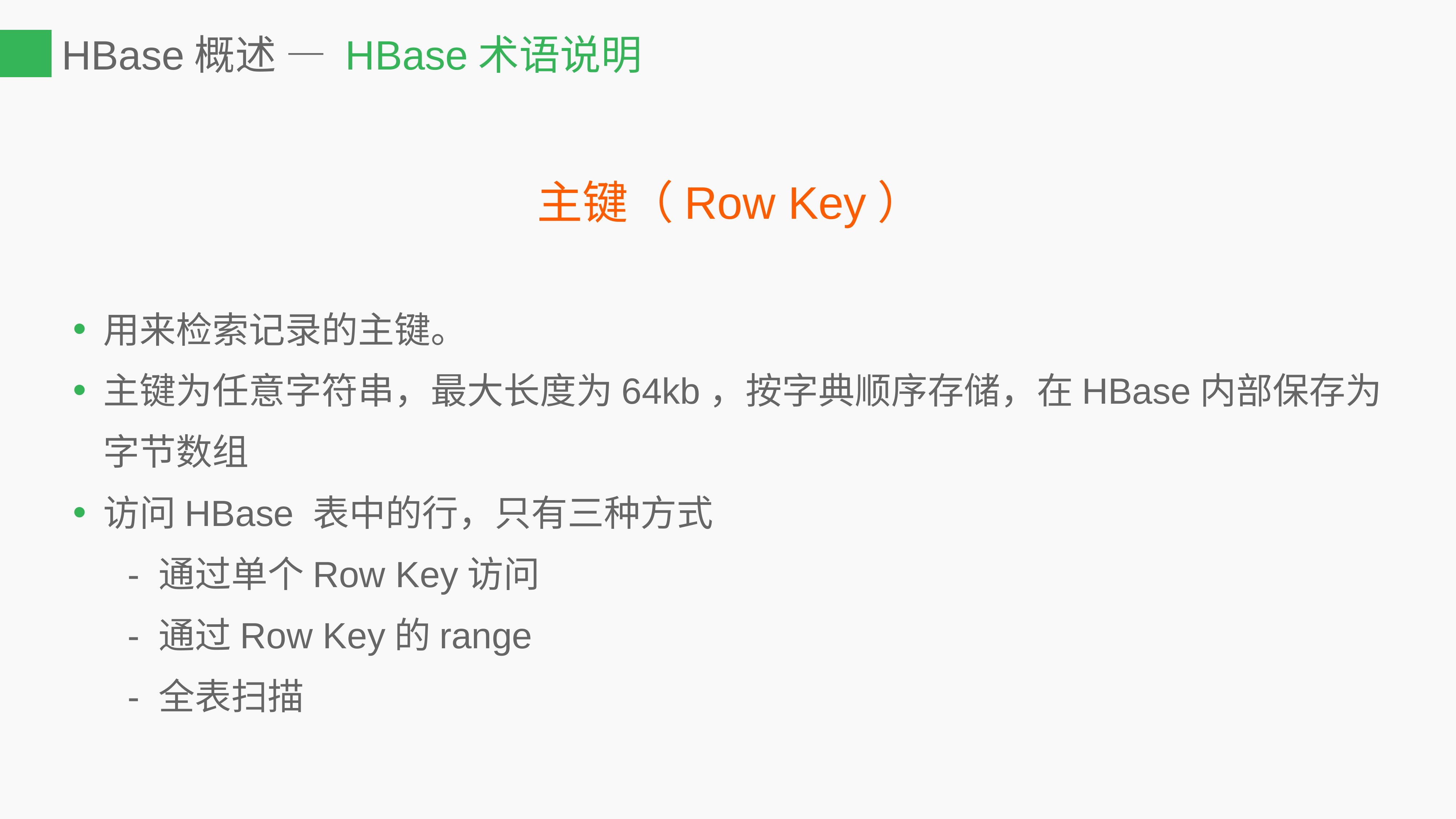

# HBase概述 — HBase术语说明
主键（Row Key）

用来检索记录的主键。
主键为任意字符串，最大长度为64kb，按字典顺序存储，在HBase内部保存为字节数组
访问HBase 表中的行，只有三种方式
	- 通过单个Row Key访问
	- 通过Row Key的range
	- 全表扫描